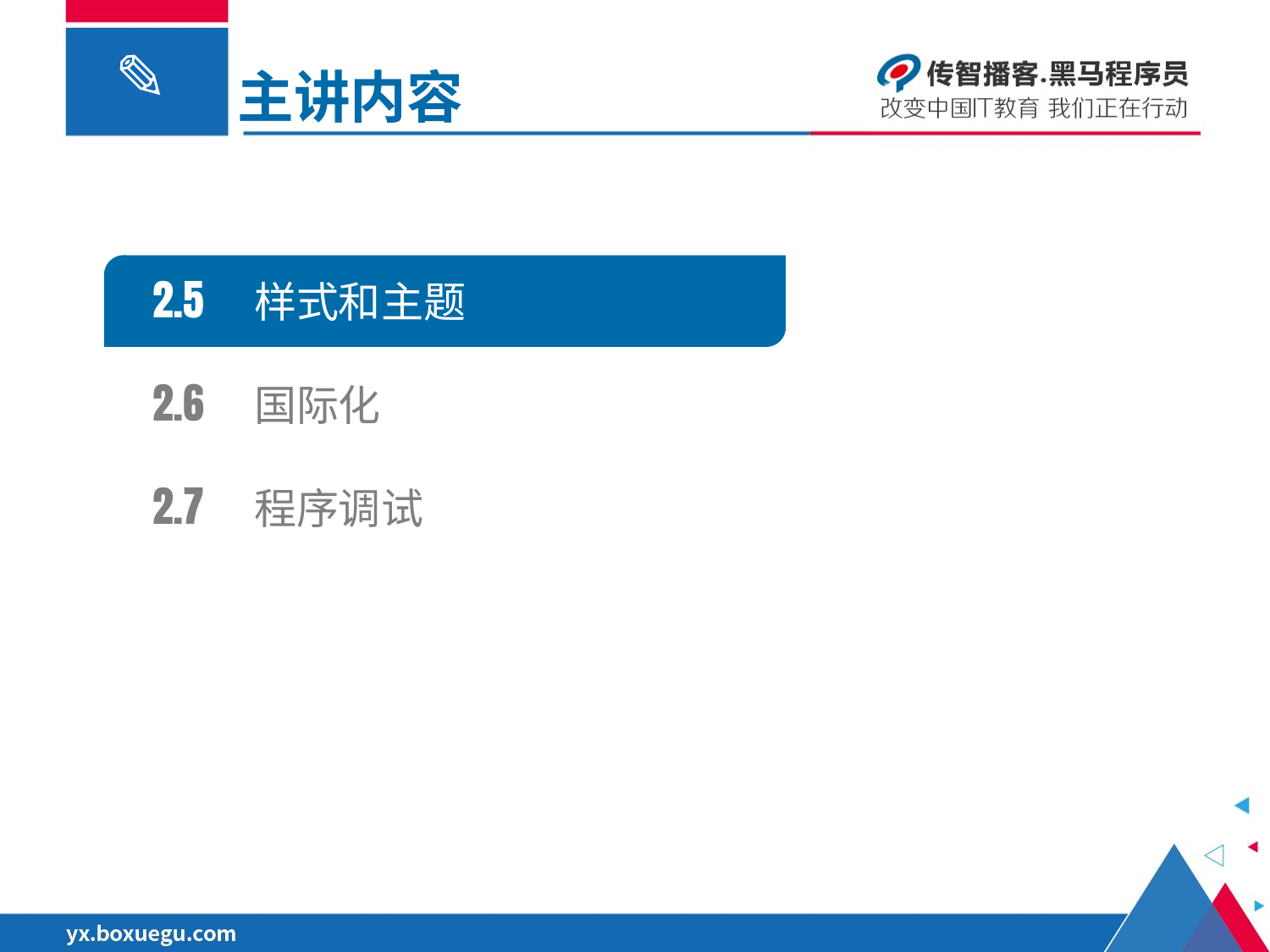

主讲内容

2.5    样式和主题
2.6    国际化
2.7    程序调试